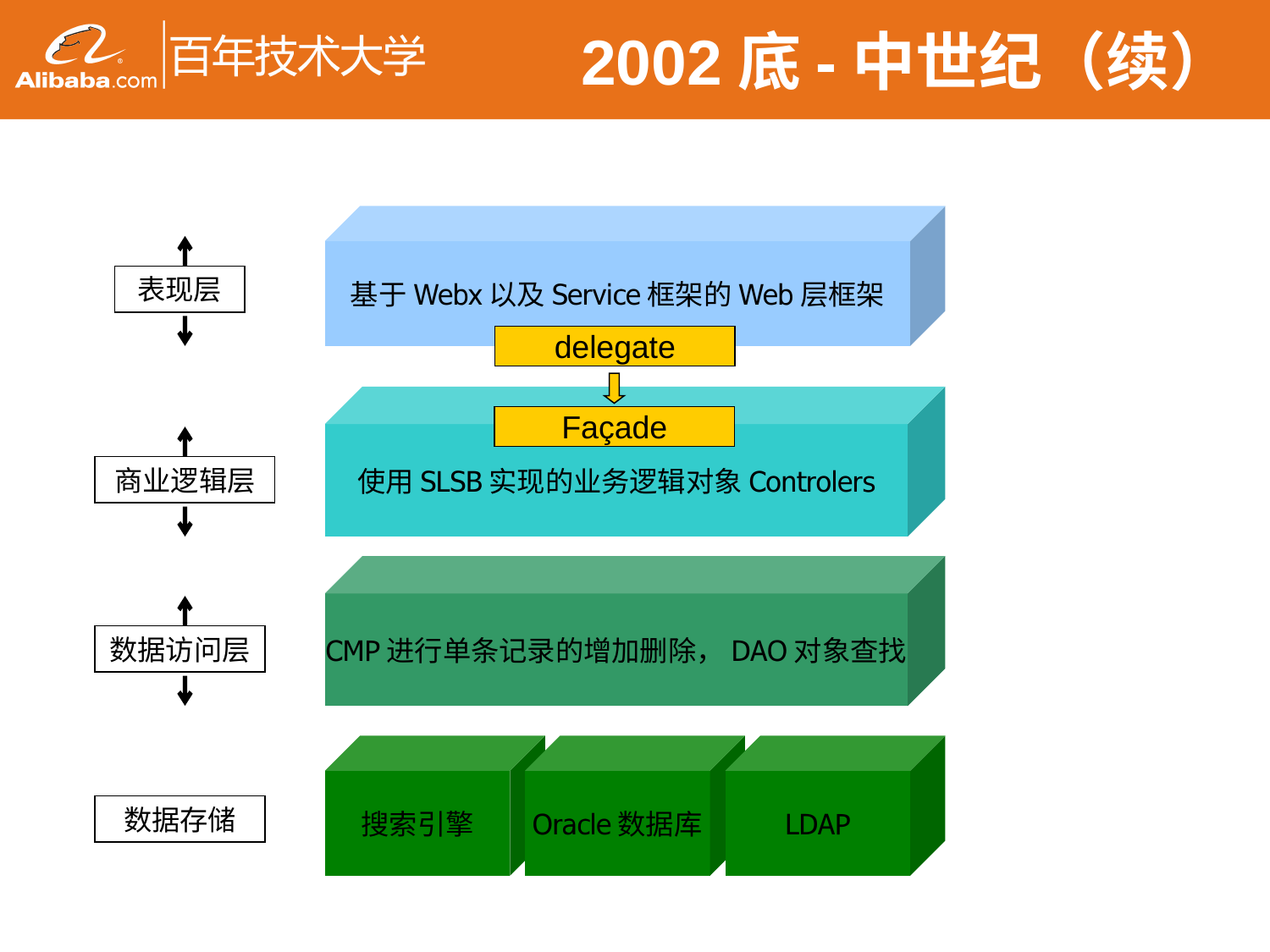

# 2002底-中世纪（续）

基于Webx以及Service框架的Web层框架

表现层

delegate

使用SLSB实现的业务逻辑对象Controlers
Façade

商业逻辑层

CMP进行单条记录的增加删除，DAO对象查找

数据访问层

搜索引擎
Oracle数据库
LDAP
数据存储